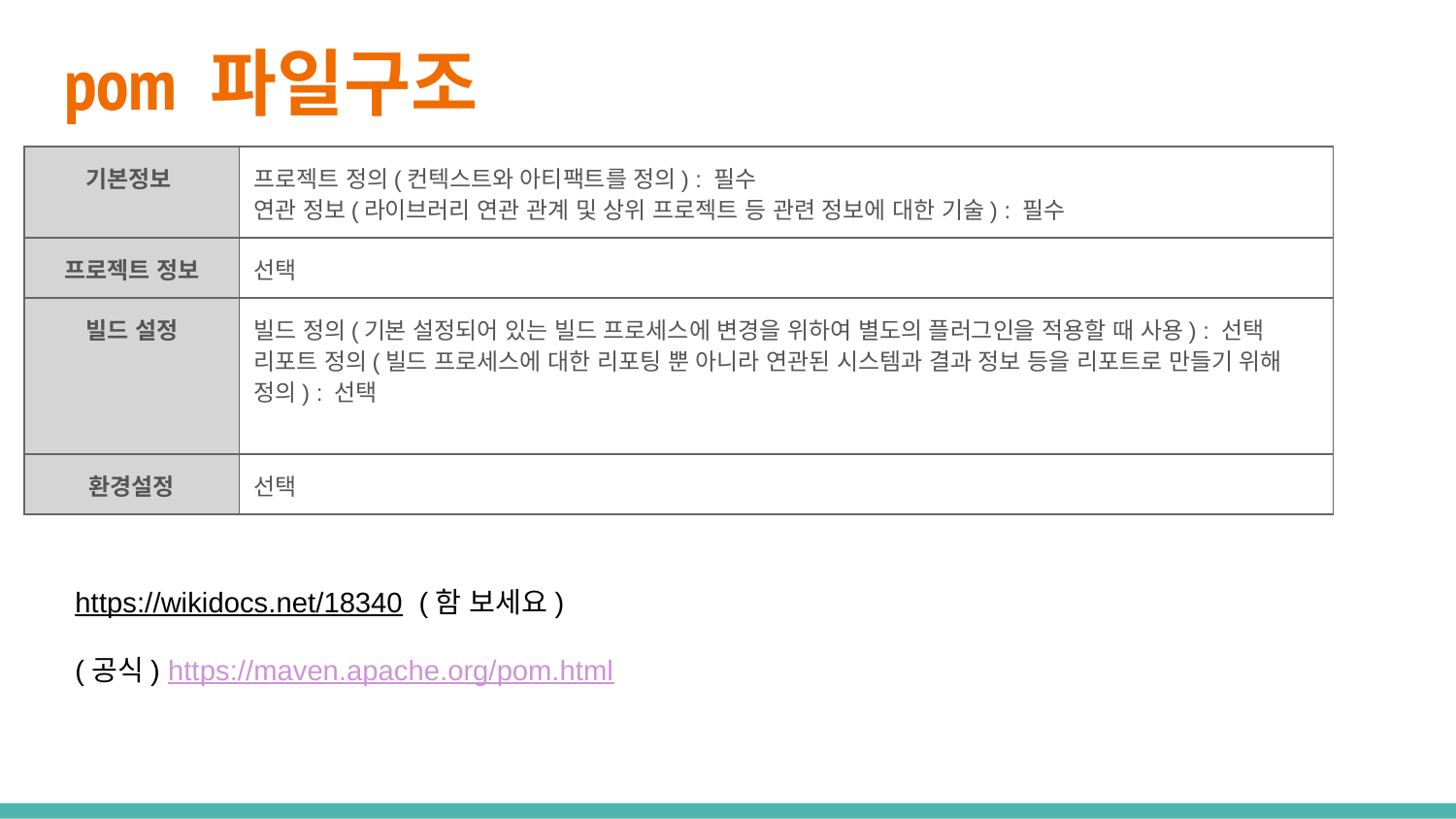

# pom 파일구조
| 기본정보 | 프로젝트 정의(컨텍스트와 아티팩트를 정의) : 필수 연관 정보(라이브러리 연관 관계 및 상위 프로젝트 등 관련 정보에 대한 기술) : 필수 |
| --- | --- |
| 프로젝트 정보 | 선택 |
| 빌드 설정 | 빌드 정의(기본 설정되어 있는 빌드 프로세스에 변경을 위하여 별도의 플러그인을 적용할 때 사용) : 선택 리포트 정의(빌드 프로세스에 대한 리포팅 뿐 아니라 연관된 시스템과 결과 정보 등을 리포트로 만들기 위해 정의) : 선택 |
| 환경설정 | 선택 |
https://wikidocs.net/18340  (함 보세요)

(공식) https://maven.apache.org/pom.html